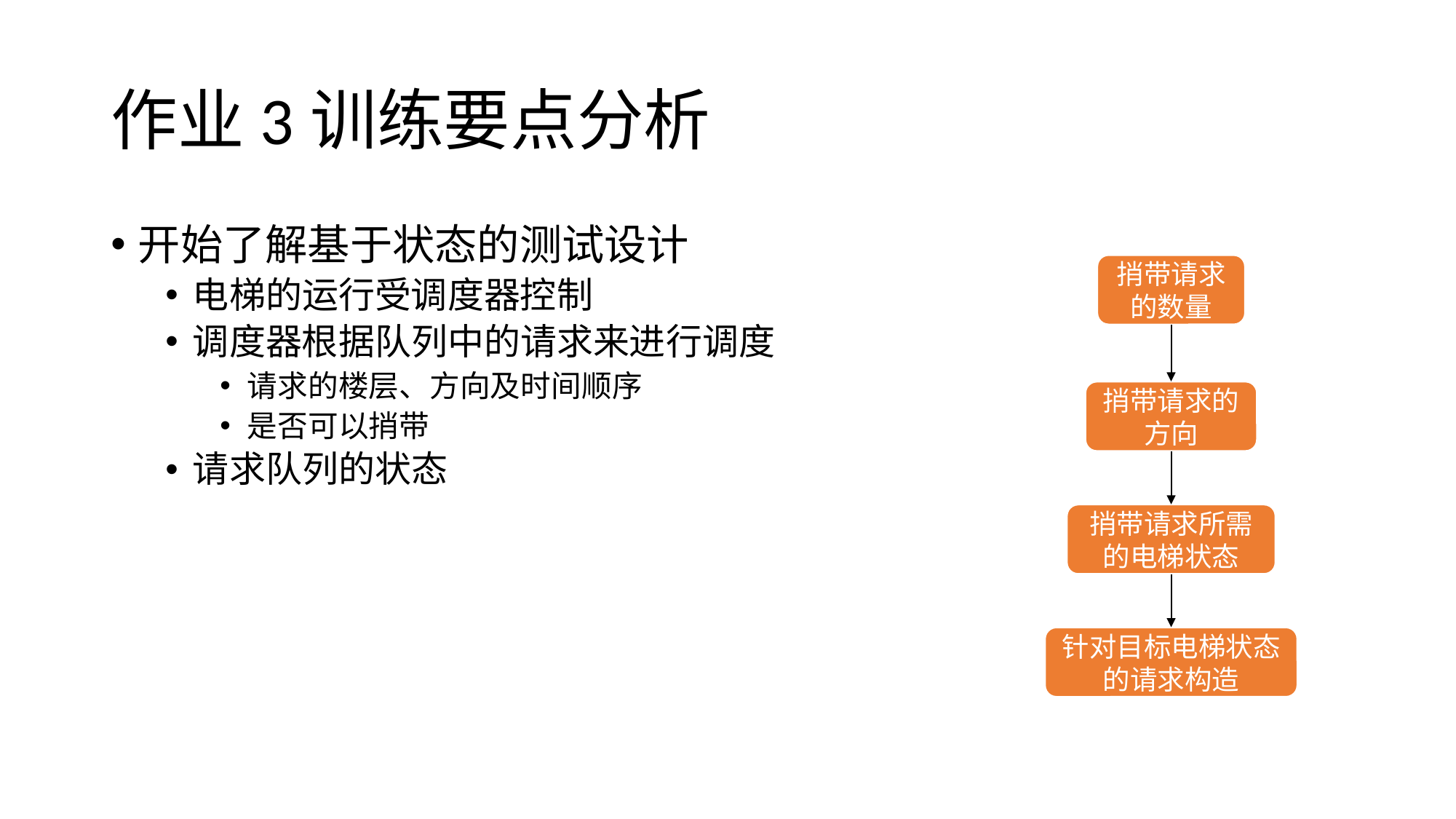

# 作业3训练要点分析
开始了解基于状态的测试设计
电梯的运行受调度器控制
调度器根据队列中的请求来进行调度
请求的楼层、方向及时间顺序
是否可以捎带
请求队列的状态
捎带请求的数量
捎带请求的方向
捎带请求所需的电梯状态
针对目标电梯状态的请求构造